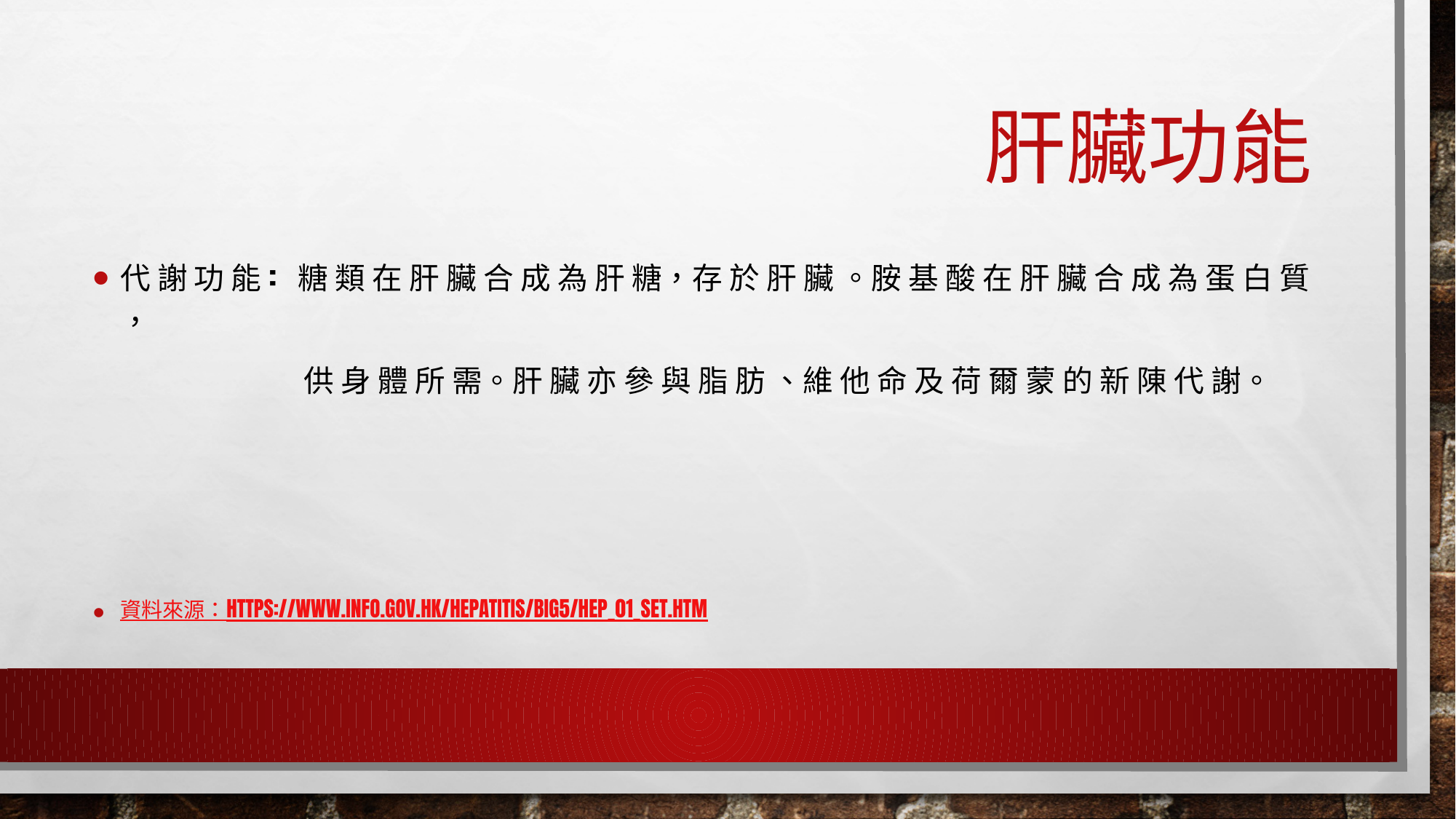

# 肝臟功能
代 謝 功 能:  糖 類 在 肝 臟 合 成 為 肝 糖，存 於 肝 臟 。胺 基 酸 在 肝 臟 合 成 為 蛋 白 質 ，
	              供 身 體 所 需。肝 臟 亦 參 與 脂 肪 、維 他 命 及 荷 爾 蒙 的 新 陳 代 謝。

資料來源：https://www.info.gov.hk/hepatitis/big5/hep_01_set.htm